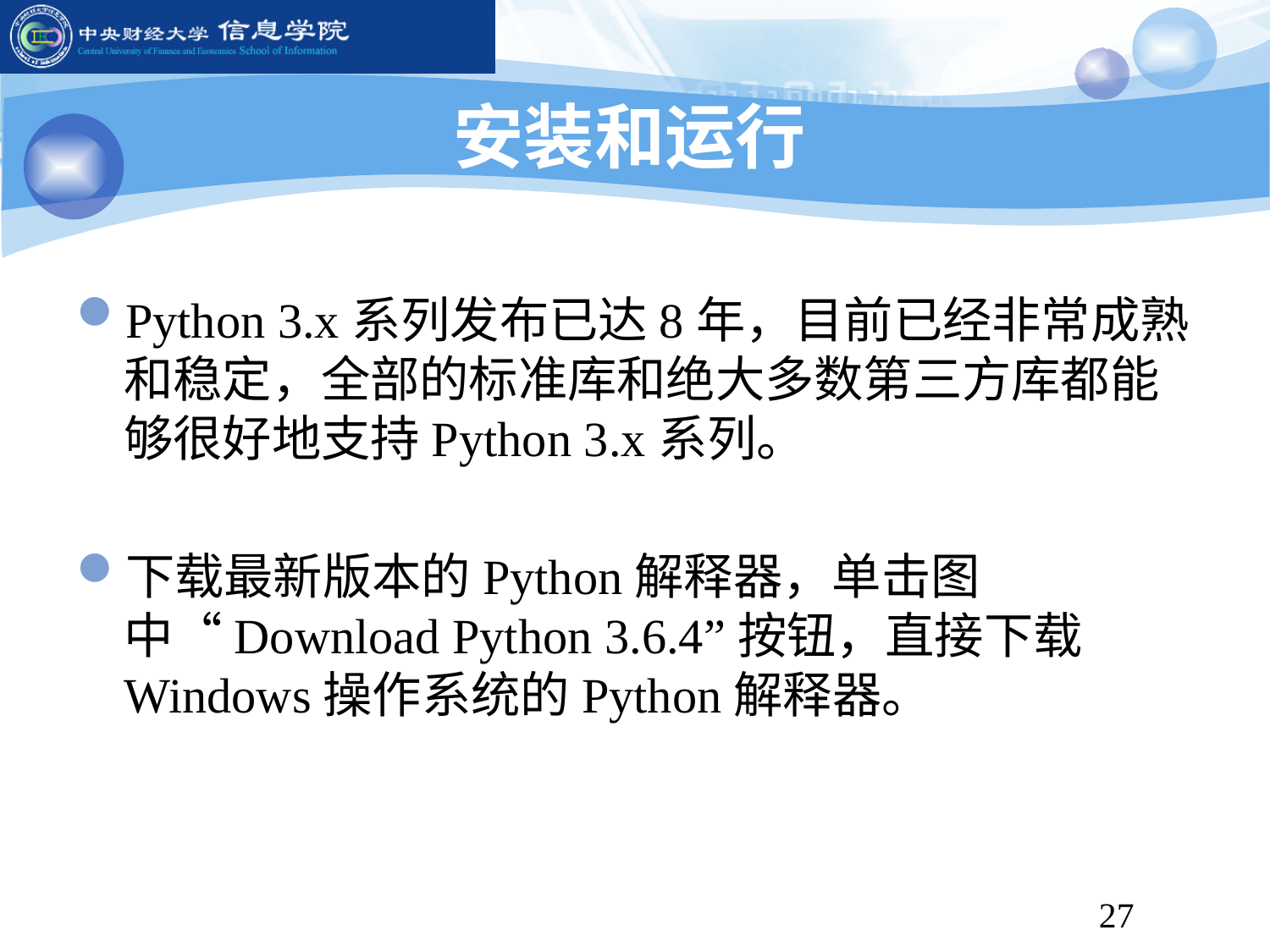

# 安装和运行
Python 3.x系列发布已达8年，目前已经非常成熟和稳定，全部的标准库和绝大多数第三方库都能够很好地支持Python 3.x系列。

下载最新版本的Python解释器，单击图中“Download Python 3.6.4”按钮，直接下载Windows操作系统的Python解释器。